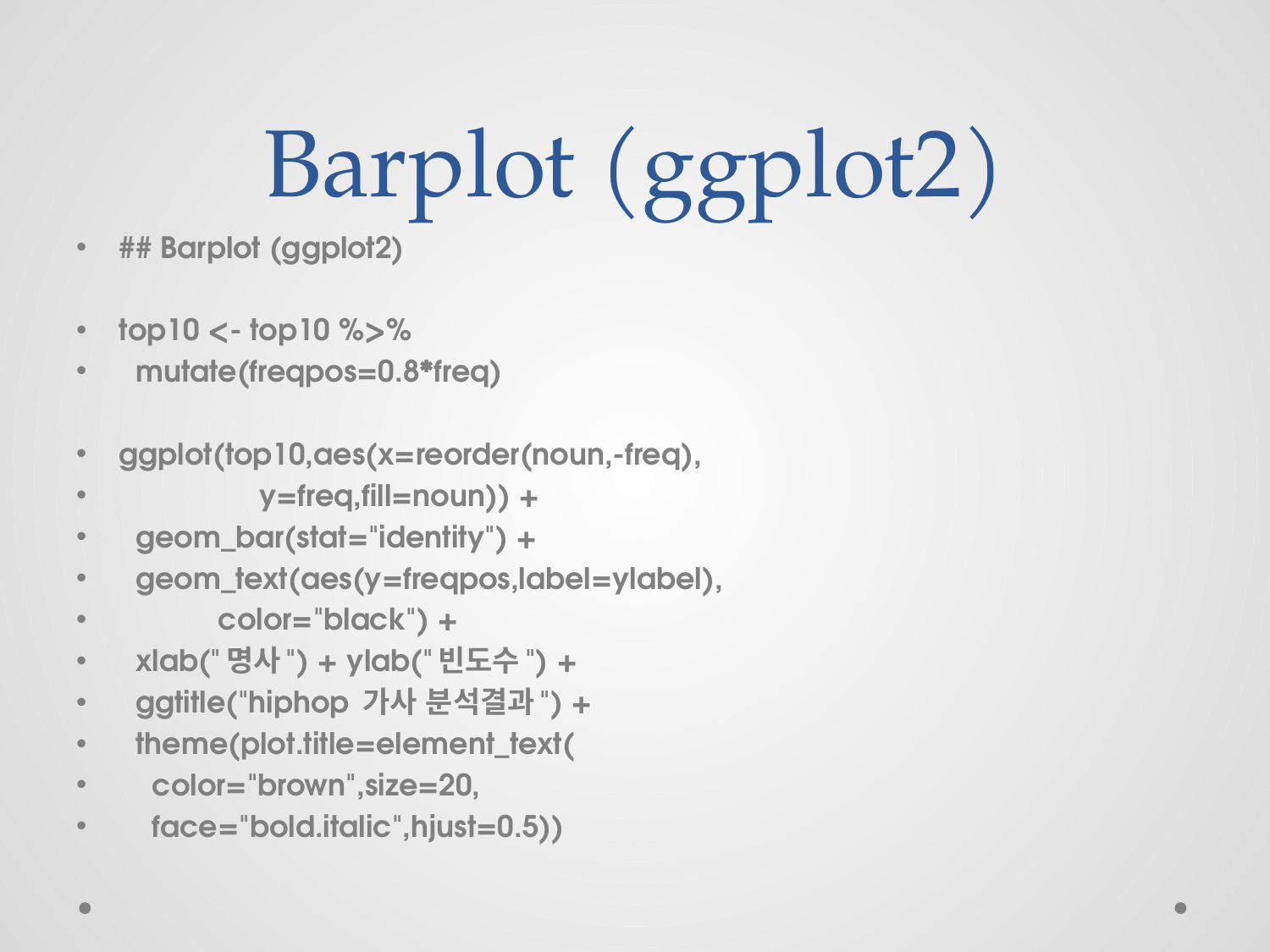

# Barplot (ggplot2)
## Barplot (ggplot2)

top10 <- top10 %>%
  mutate(freqpos=0.8*freq)

ggplot(top10,aes(x=reorder(noun,-freq),
                 y=freq,fill=noun)) +
  geom_bar(stat="identity") +
  geom_text(aes(y=freqpos,label=ylabel),
            color="black") +
  xlab("명사") + ylab("빈도수") +
  ggtitle("hiphop 가사 분석결과") +
  theme(plot.title=element_text(
    color="brown",size=20,
    face="bold.italic",hjust=0.5))